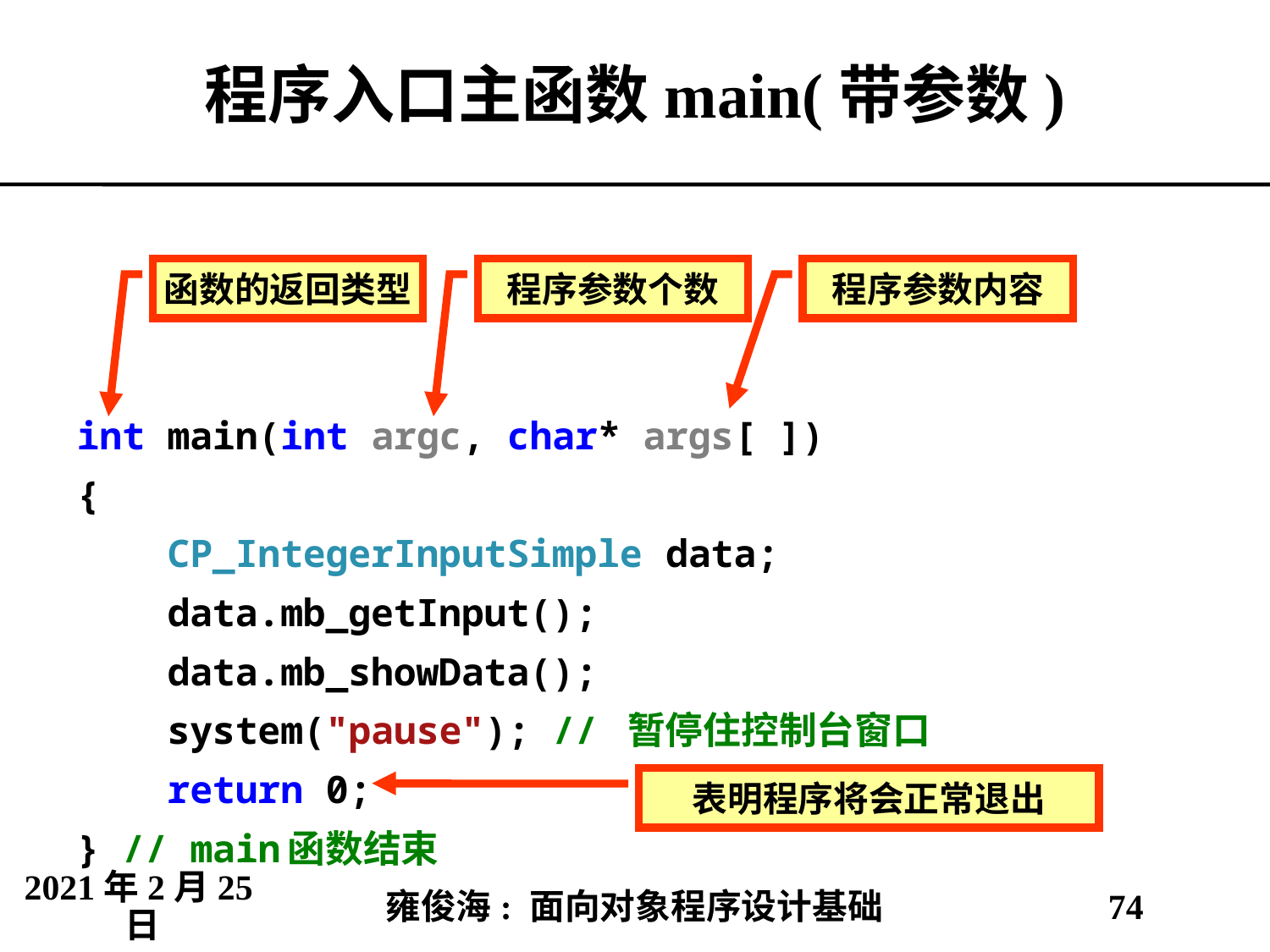

# 程序入口主函数main(带参数)

函数的返回类型
程序参数个数
程序参数内容
int main(int argc, char* args[ ])
{
    CP_IntegerInputSimple data;
    data.mb_getInput();
    data.mb_showData();
    system("pause"); // 暂停住控制台窗口
    return 0;
} // main函数结束
表明程序将会正常退出
2021年2月25日
雍俊海: 面向对象程序设计基础
74